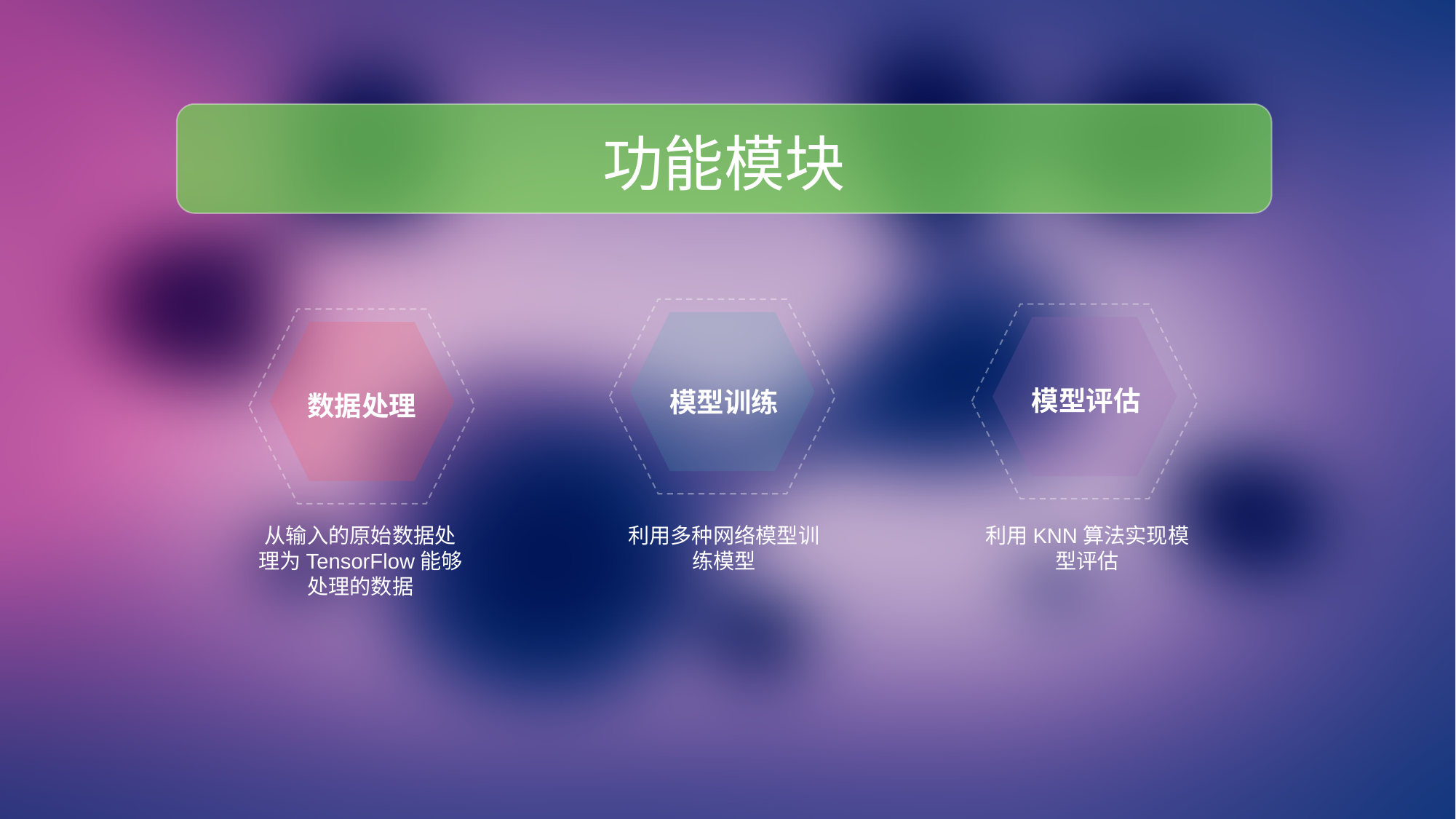

功能模块

模型训练

模型评估

数据处理
从输入的原始数据处理为TensorFlow能够处理的数据
利用多种网络模型训练模型
利用KNN算法实现模型评估